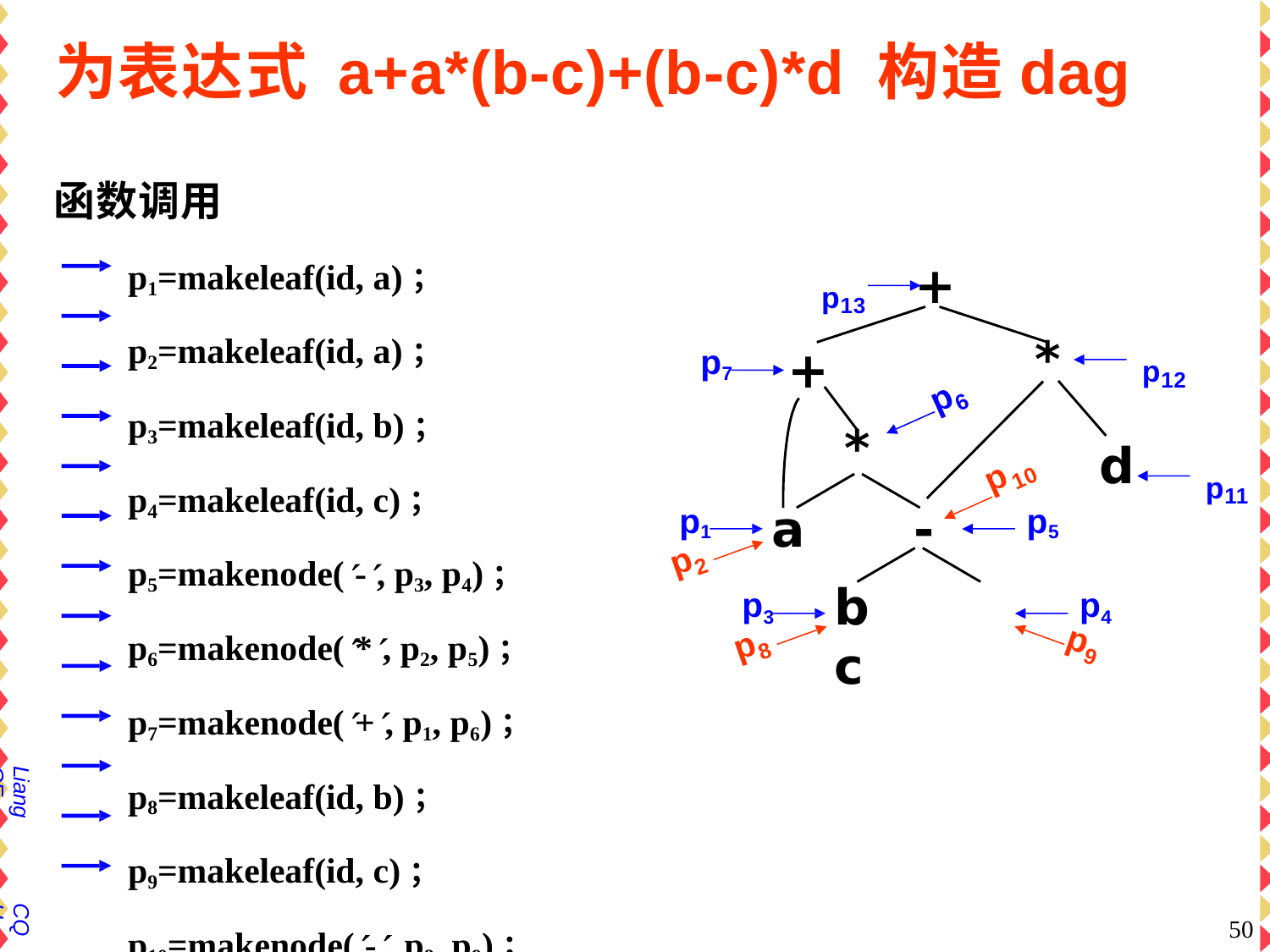

# 为表达式 a+a*(b-c)+(b-c)*d 构造dag
函数调用
p1=makeleaf(id, a)；  p2=makeleaf(id, a)；  p3=makeleaf(id, b)；  p4=makeleaf(id, c)；  p5=makenode(′-′, p3, p4)；  p6=makenode(′*′, p2, p5)；  p7=makenode(′+′, p1, p6)；  p8=makeleaf(id, b)；  p9=makeleaf(id, c)；  p10=makenode(′-′, p8, p9)；  p11=makeleaf(id, d)；  p12=makenode(′*′, p10, p11)；  p13=makenode(′+′, p7, p12)；
+

p13

*
p12
+
p7

p

6

*
d
p11
p

10

a
-

p1
p5

p

2

b	c
p3
p4

p
p
8
9

Liang GE

CQU
50